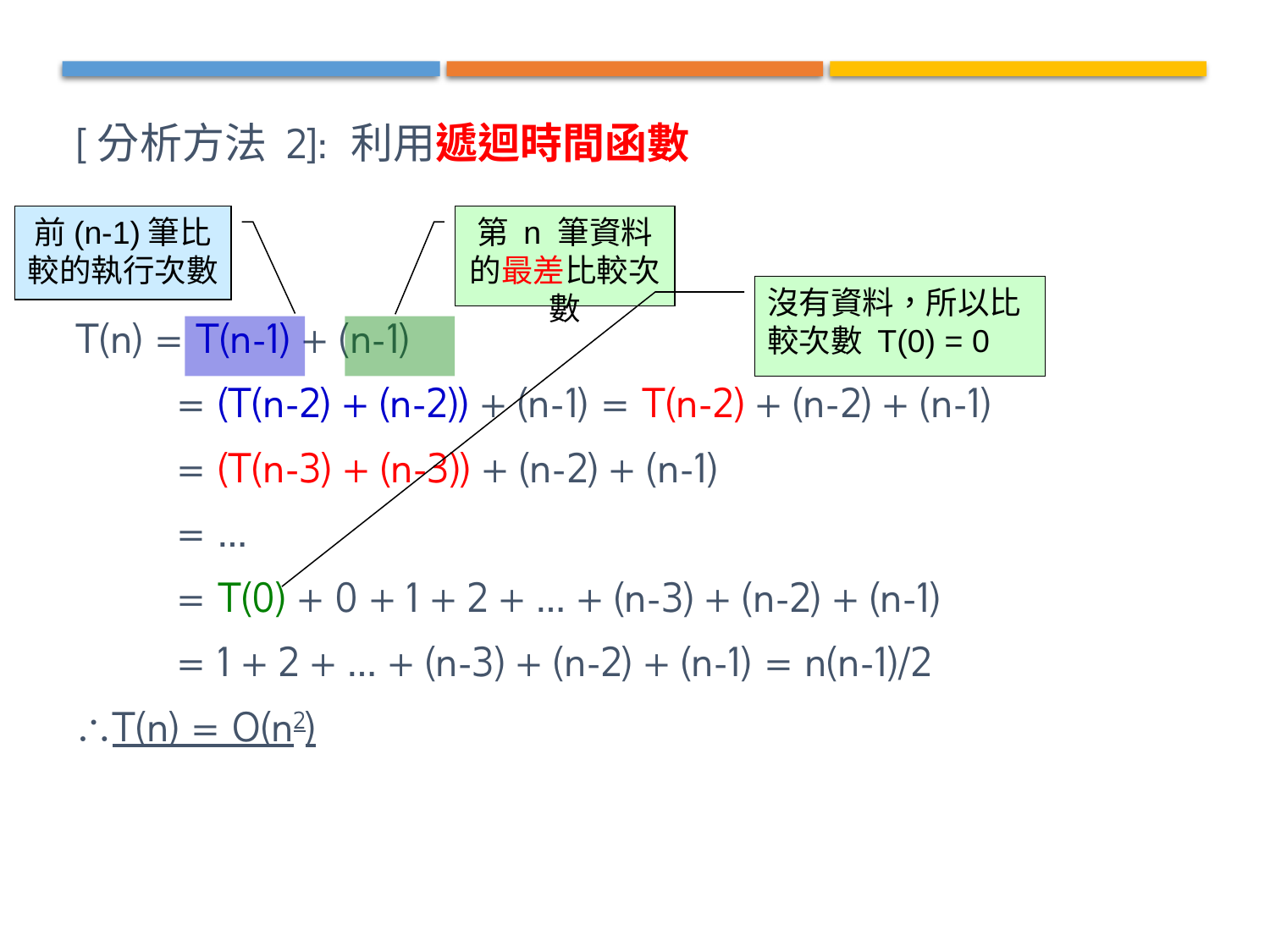

[分析方法 2]: 利用遞迴時間函數

T(n) = T(n-1) + (n-1)
        = (T(n-2) + (n-2)) + (n-1) = T(n-2) + (n-2) + (n-1)
        = (T(n-3) + (n-3)) + (n-2) + (n-1)
        = …
        = T(0) + 0 + 1 + 2 + … + (n-3) + (n-2) + (n-1)
        = 1 + 2 + … + (n-3) + (n-2) + (n-1) = n(n-1)/2
∴T(n) = O(n2)
前(n-1)筆比較的執行次數
第 n 筆資料的最差比較次數
沒有資料，所以比較次數 T(0) = 0